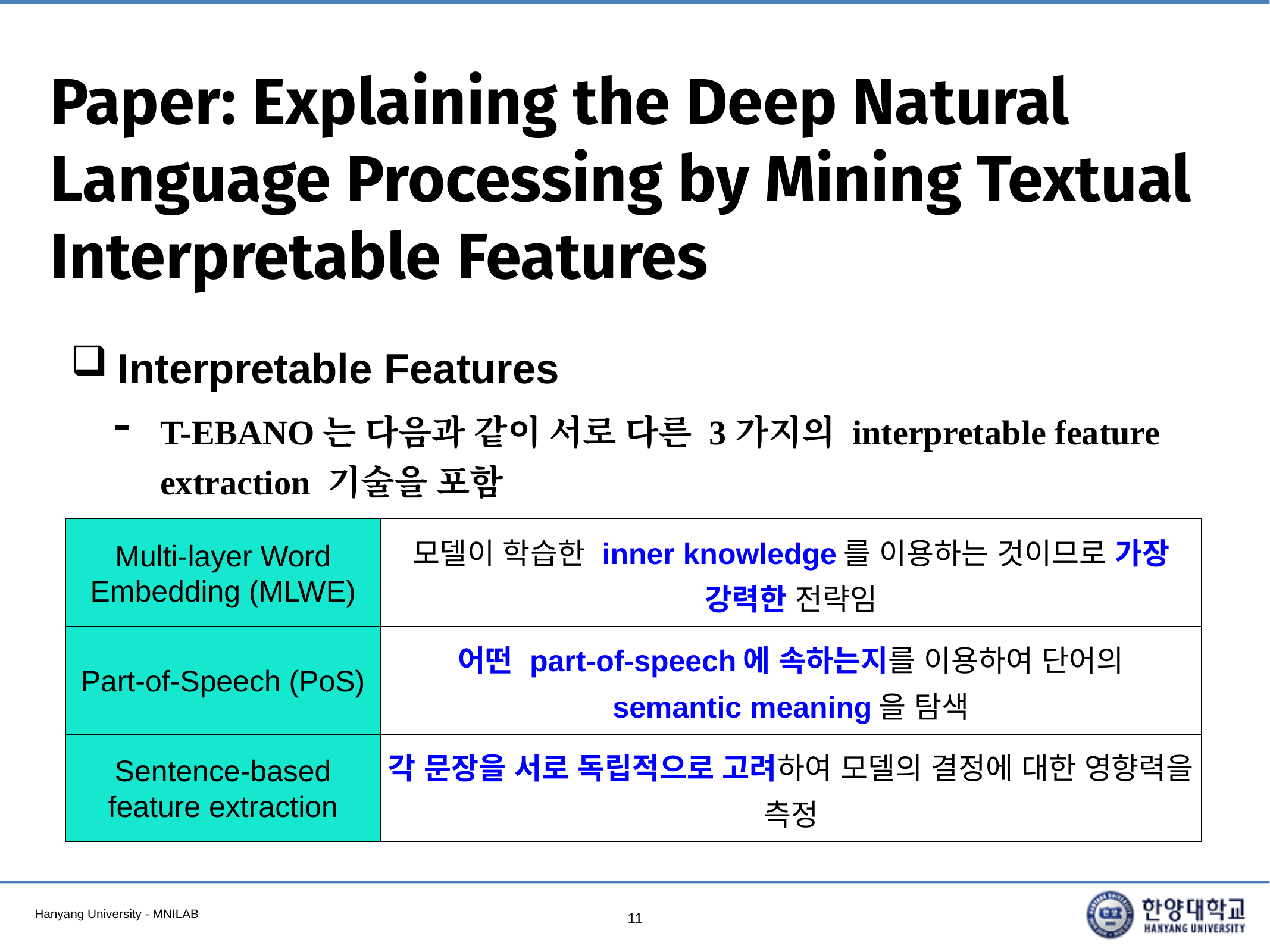

# Paper: Explaining the Deep Natural Language Processing by Mining Textual Interpretable Features
Interpretable Features
T-EBANO는 다음과 같이 서로 다른 3가지의 interpretable feature extraction 기술을 포함
| Multi-layer Word Embedding (MLWE) | 모델이 학습한 inner knowledge를 이용하는 것이므로 가장 강력한 전략임 |
| --- | --- |
| Part-of-Speech (PoS) | 어떤 part-of-speech에 속하는지를 이용하여 단어의 semantic meaning을 탐색 |
| Sentence-based feature extraction | 각 문장을 서로 독립적으로 고려하여 모델의 결정에 대한 영향력을 측정 |
11